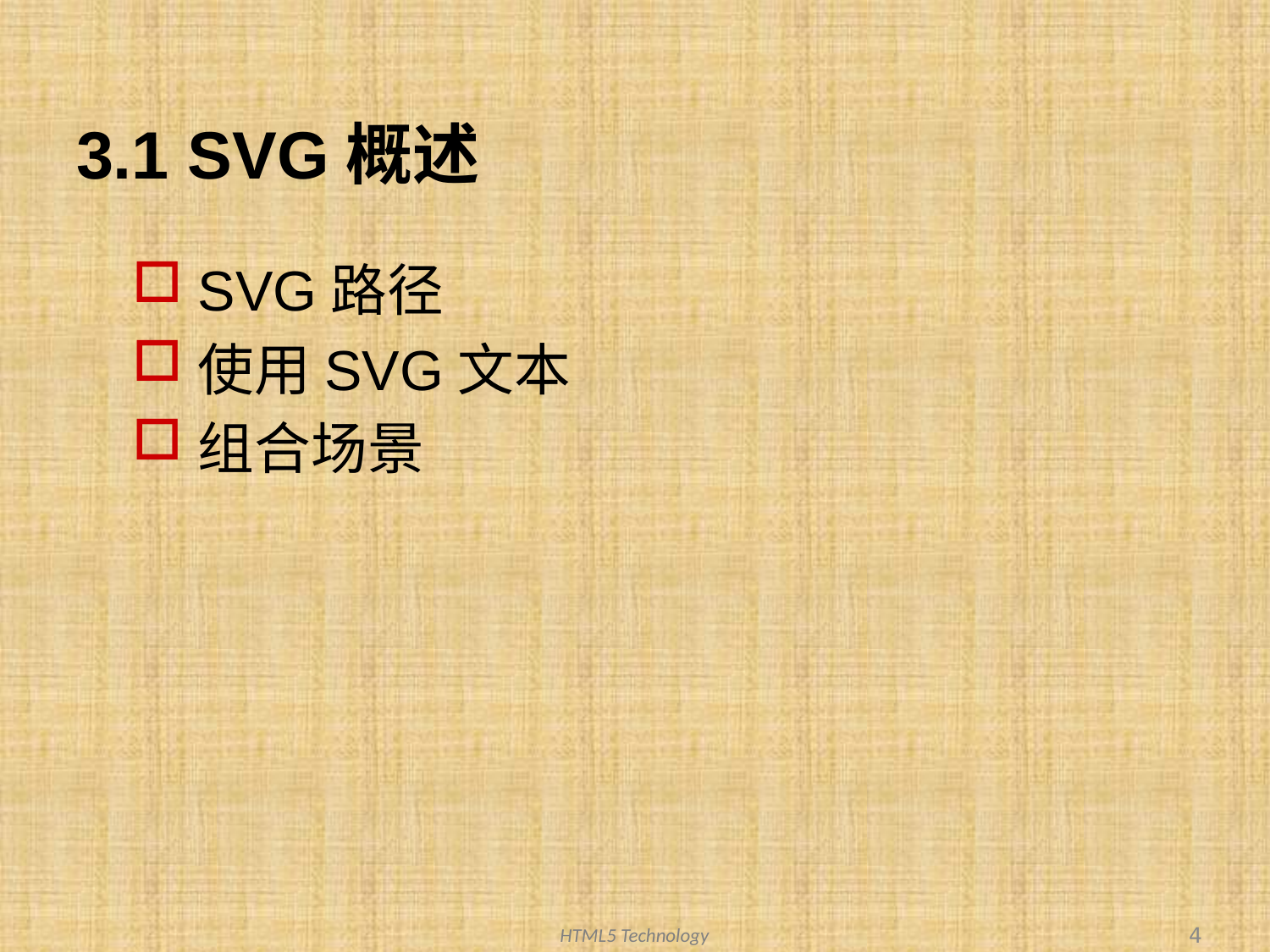

# 3.1 SVG概述
SVG路径
使用SVG文本
组合场景
4
HTML5 Technology